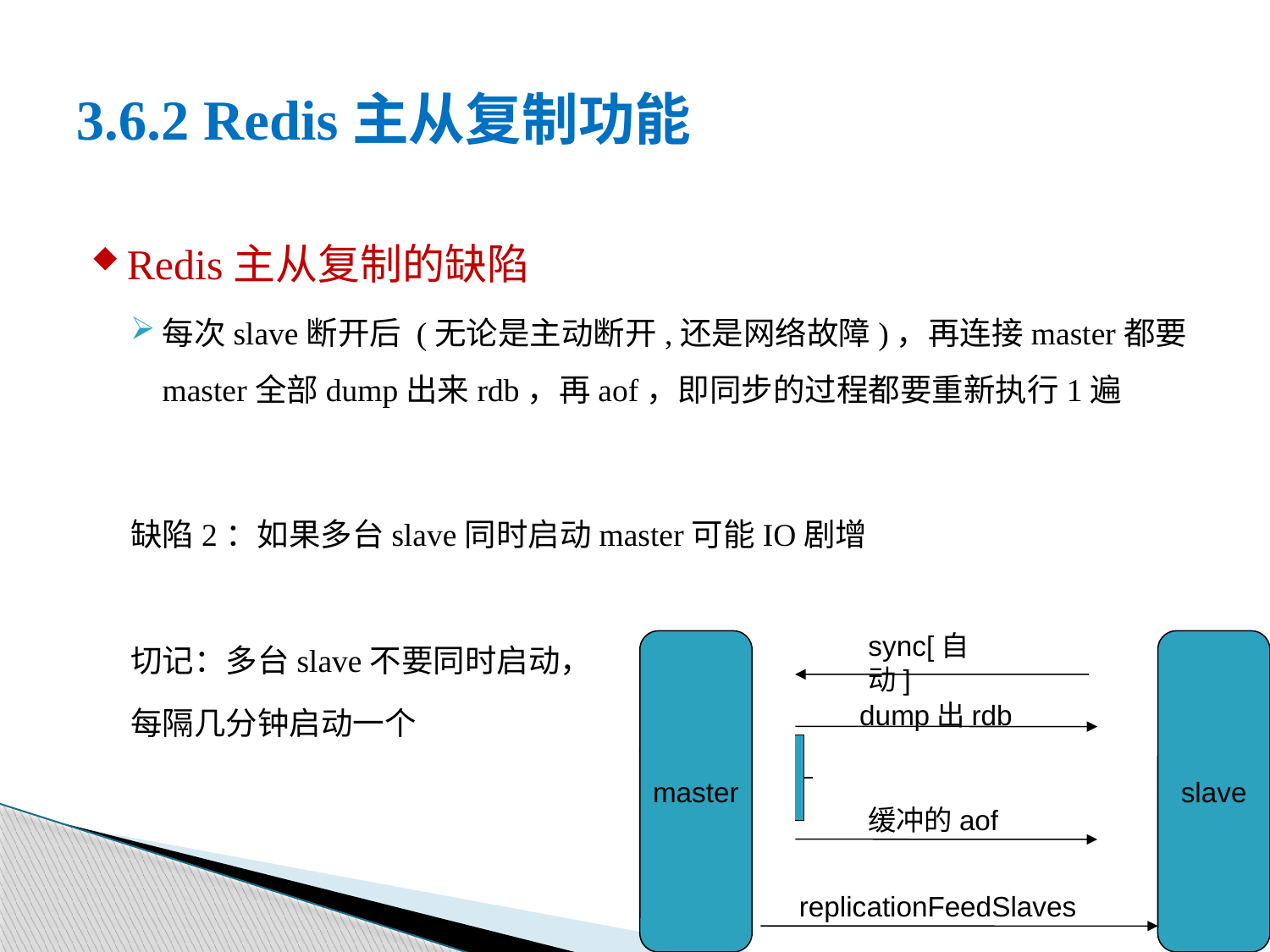

# 3.6.2 Redis主从复制功能
Redis主从复制的缺陷
每次slave断开后 (无论是主动断开,还是网络故障)，再连接master都要master全部dump出来rdb，再aof，即同步的过程都要重新执行1遍

缺陷2：如果多台slave同时启动master可能IO剧增

切记：多台slave不要同时启动，
每隔几分钟启动一个

sync[自动]
master
slave

dump出rdb

缓冲的aof

replicationFeedSlaves